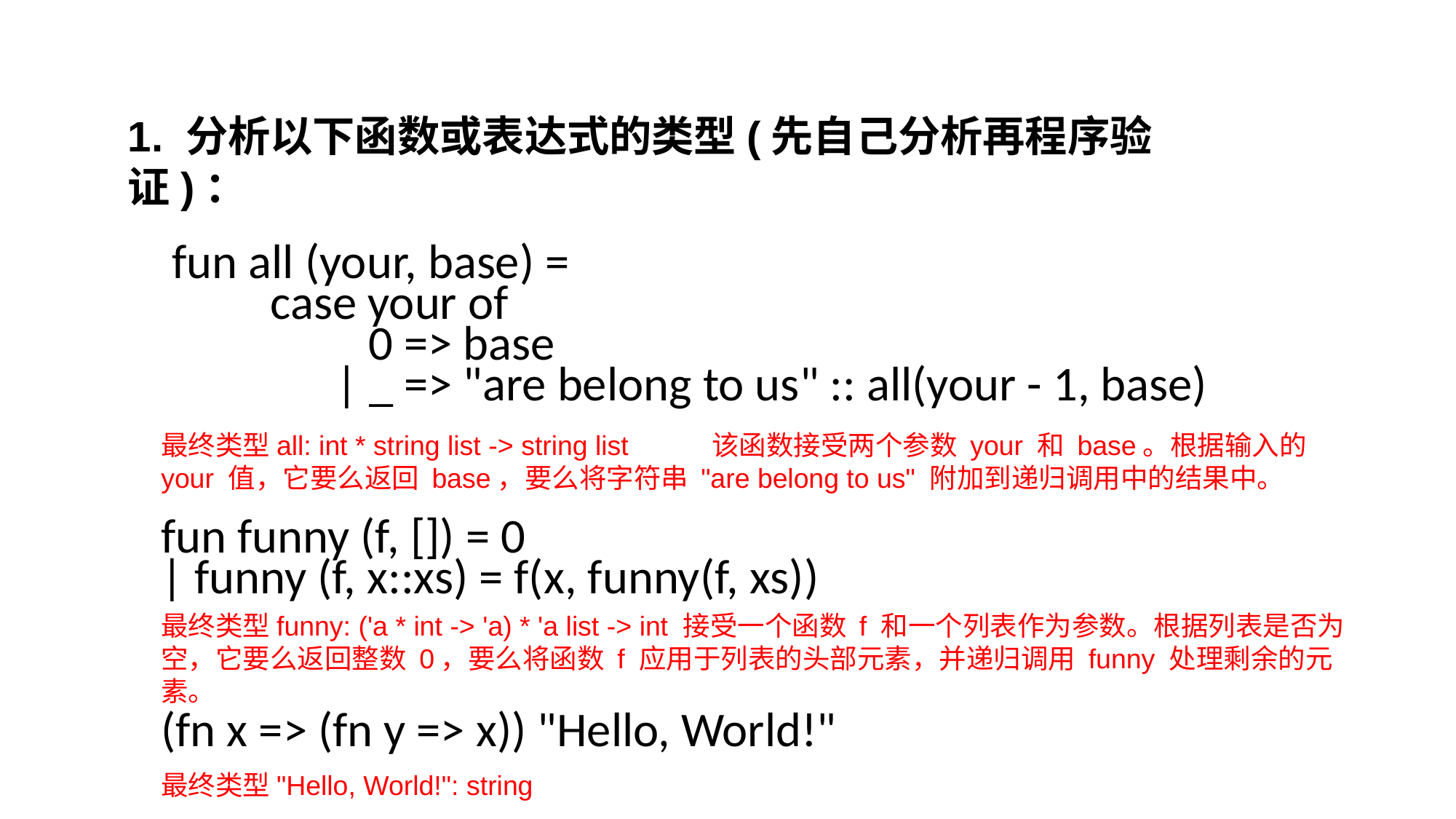

1. 分析以下函数或表达式的类型(先自己分析再程序验证)：

 fun all (your, base) =
	case your of
	         0 => base
	      | _ => "are belong to us" :: all(your - 1, base)

fun funny (f, []) = 0
| funny (f, x::xs) = f(x, funny(f, xs))

(fn x => (fn y => x)) "Hello, World!"
最终类型all: int * string list -> string list          该函数接受两个参数 your 和 base。根据输入的 your 值，它要么返回 base，要么将字符串 "are belong to us" 附加到递归调用中的结果中。
最终类型funny: ('a * int -> 'a) * 'a list -> int 接受一个函数 f 和一个列表作为参数。根据列表是否为空，它要么返回整数 0，要么将函数 f 应用于列表的头部元素，并递归调用 funny 处理剩余的元素。
最终类型"Hello, World!": string